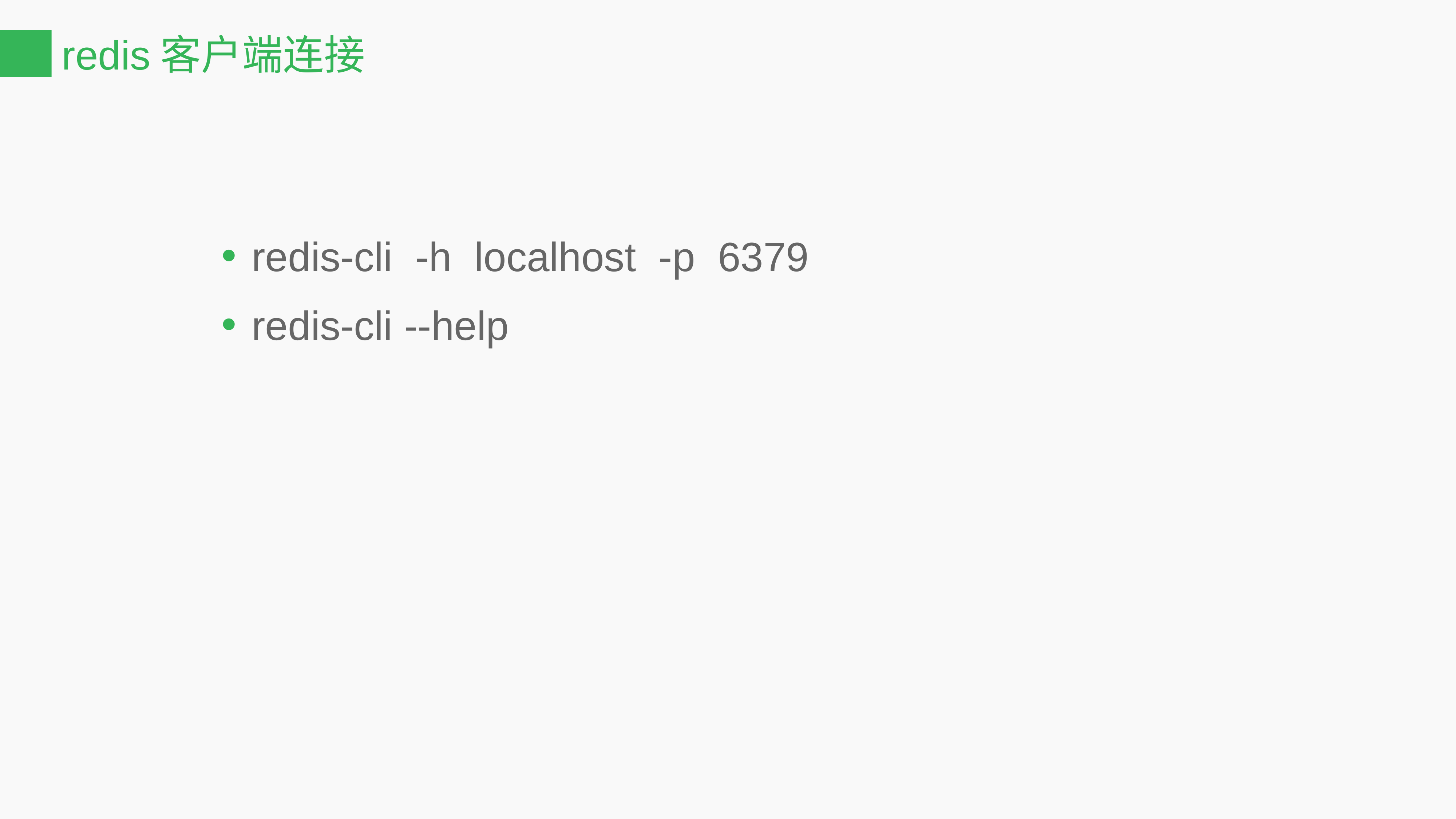

# redis客户端连接
redis-cli  -h  localhost  -p  6379
redis-cli --help